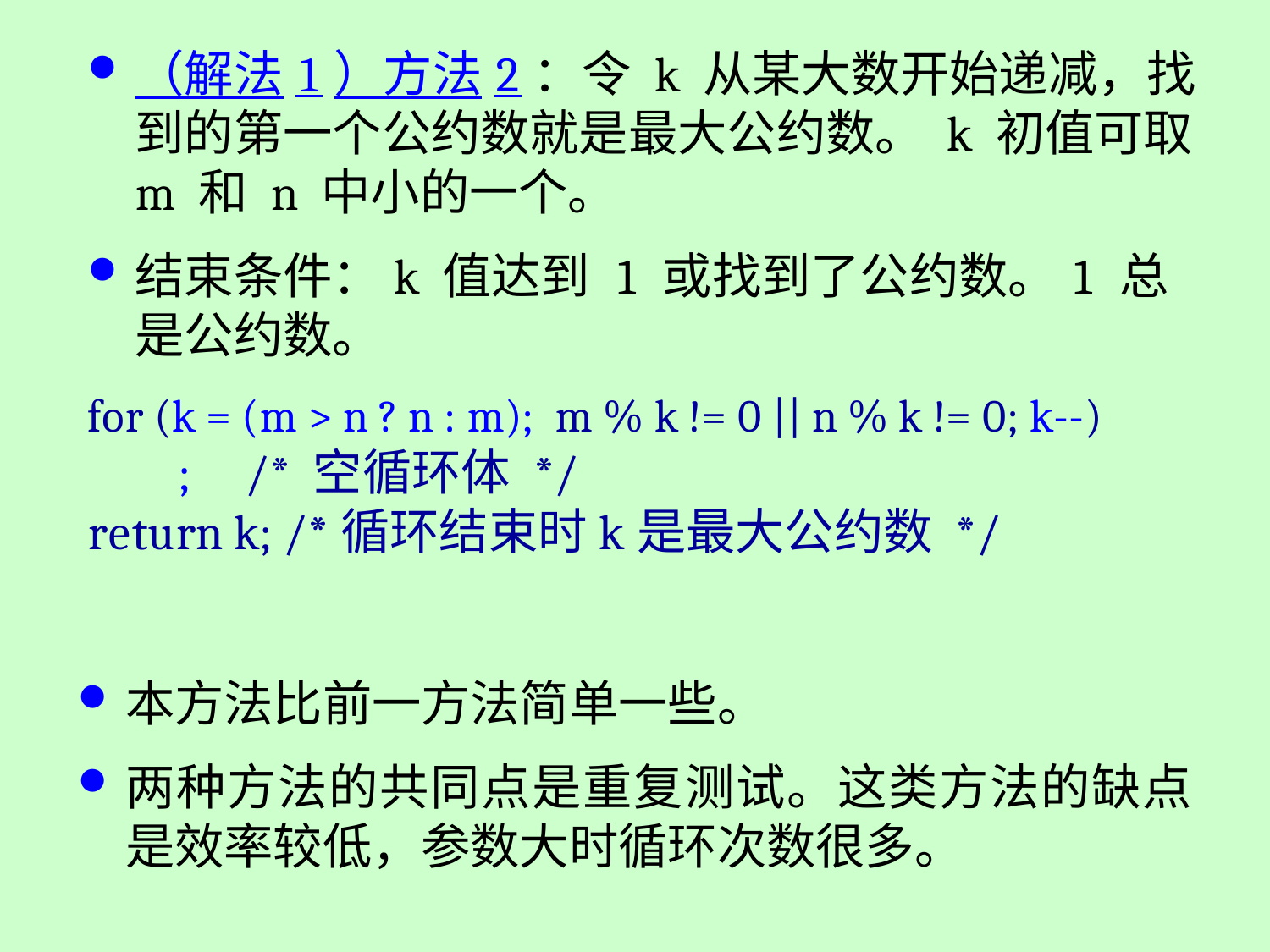

（解法1）方法2：令 k 从某大数开始递减，找到的第一个公约数就是最大公约数。 k 初值可取 m 和 n 中小的一个。
结束条件：k 值达到 1 或找到了公约数。1 总是公约数。
for (k = (m > n ? n : m);  m % k != 0 || n % k != 0; k--)
	    ;     /* 空循环体 */
return k; /*循环结束时k是最大公约数 */
本方法比前一方法简单一些。
两种方法的共同点是重复测试。这类方法的缺点是效率较低，参数大时循环次数很多。
103